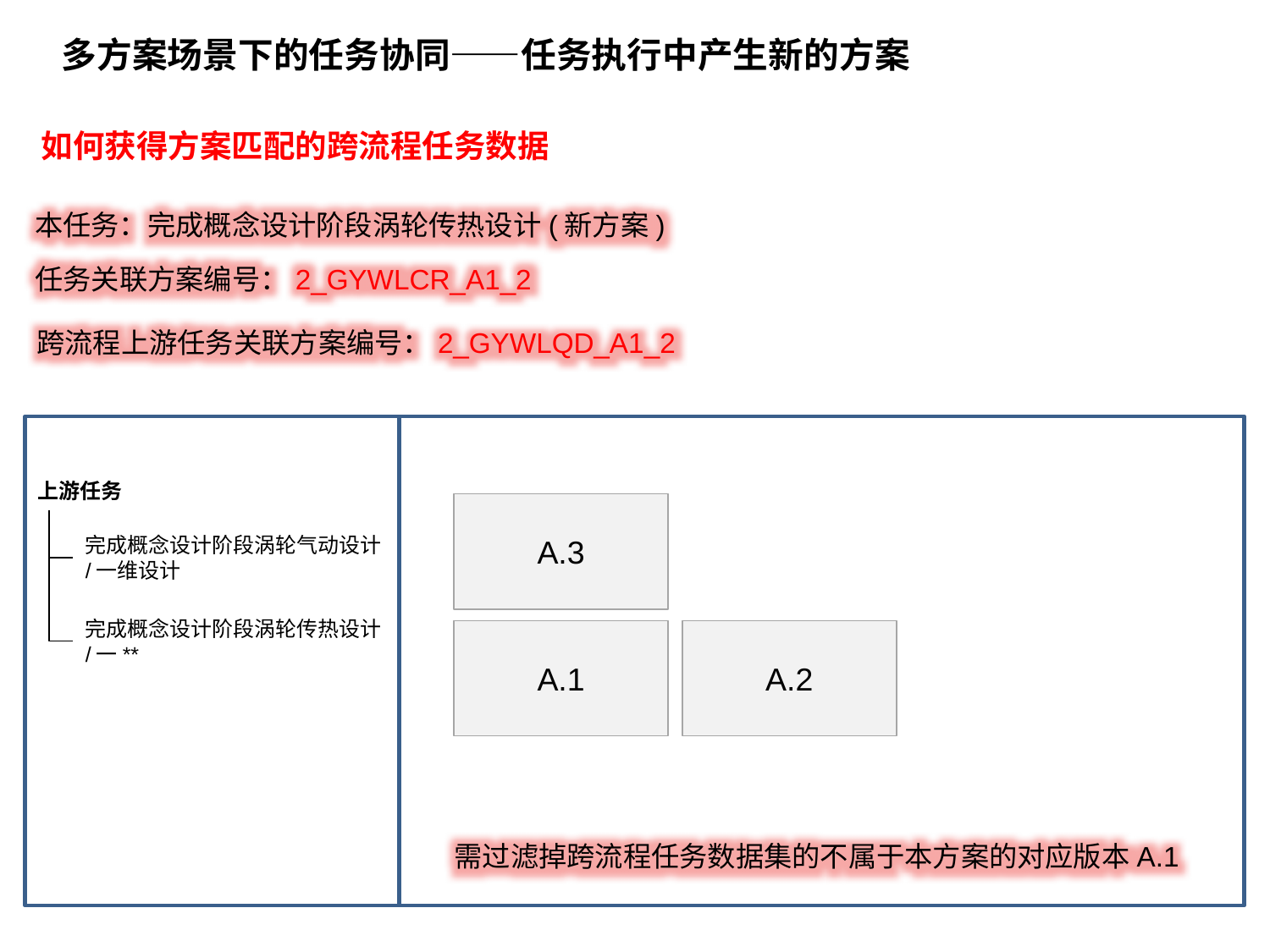

多方案场景下的任务协同——任务执行中产生新的方案
如何获得方案匹配的跨流程任务数据
本任务：完成概念设计阶段涡轮传热设计(新方案)
任务关联方案编号：2_GYWLCR_A1_2
跨流程上游任务关联方案编号：2_GYWLQD_A1_2

上游任务
A.3
完成概念设计阶段涡轮气动设计/一维设计
完成概念设计阶段涡轮传热设计/一**
A.1
A.2
需过滤掉跨流程任务数据集的不属于本方案的对应版本A.1